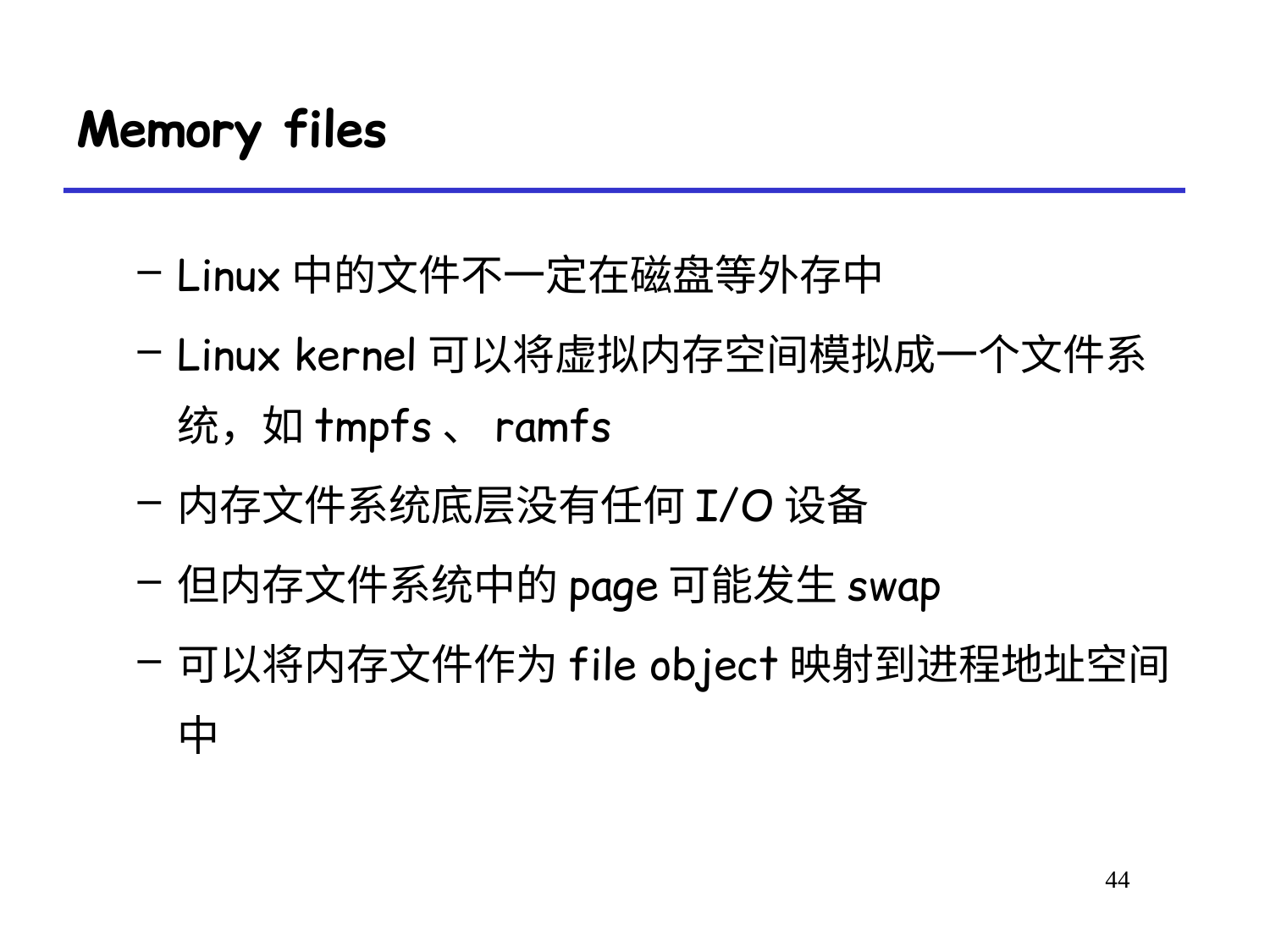

Memory files
Linux中的文件不一定在磁盘等外存中
Linux kernel可以将虚拟内存空间模拟成一个文件系统，如tmpfs、ramfs
内存文件系统底层没有任何I/O设备
但内存文件系统中的page可能发生swap
可以将内存文件作为file object映射到进程地址空间中
44